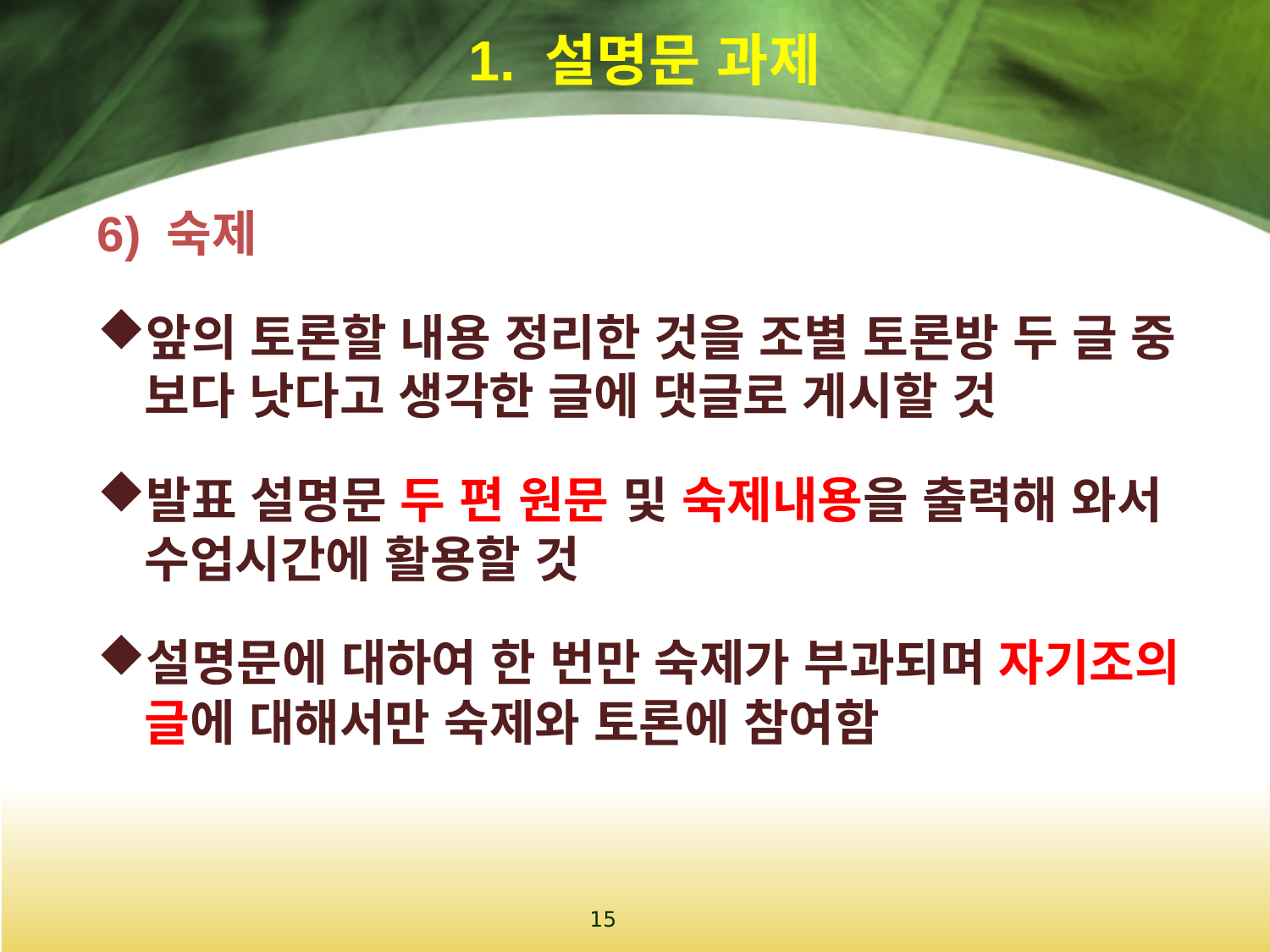

# 1. 설명문 과제
6) 숙제

앞의 토론할 내용 정리한 것을 조별 토론방 두 글 중 보다 낫다고 생각한 글에 댓글로 게시할 것

발표 설명문 두 편 원문 및 숙제내용을 출력해 와서 수업시간에 활용할 것

설명문에 대하여 한 번만 숙제가 부과되며 자기조의 글에 대해서만 숙제와 토론에 참여함
15